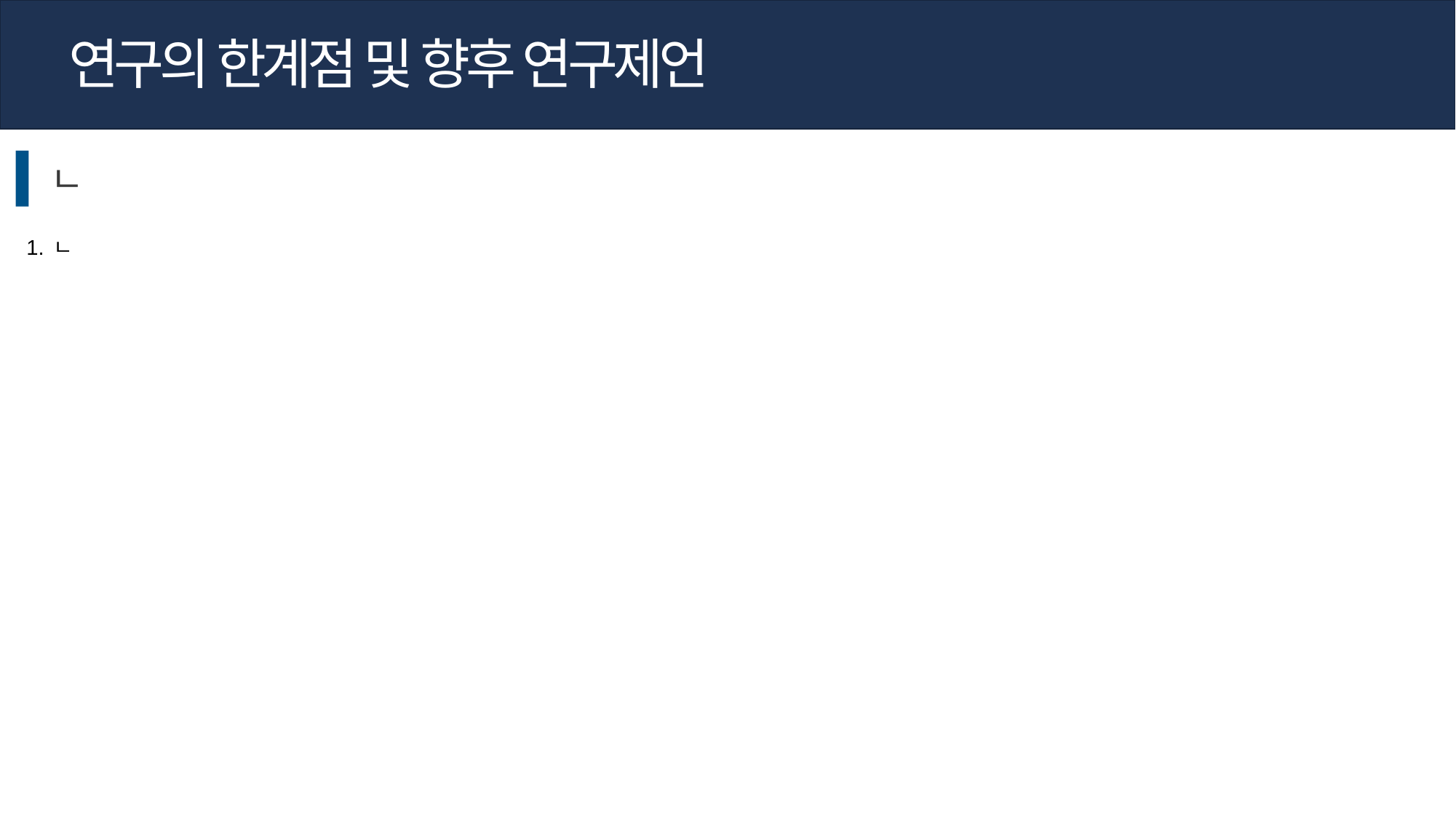

연구의 한계점 및 향후 연구제언

ㄴ
ㄴ